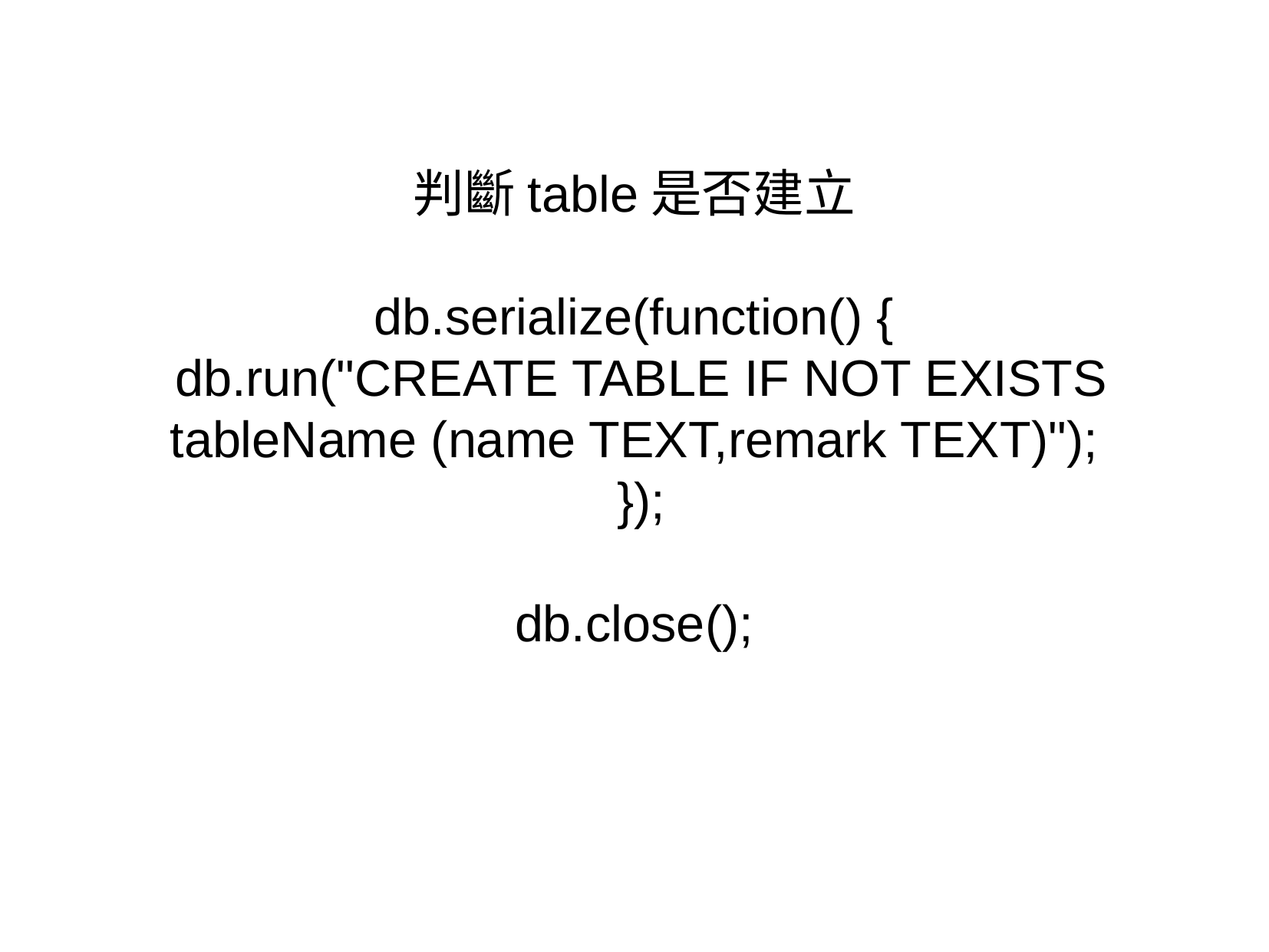

判斷table是否建立

db.serialize(function() {
  db.run("CREATE TABLE IF NOT EXISTS  tableName (name TEXT,remark TEXT)");
 });

db.close();